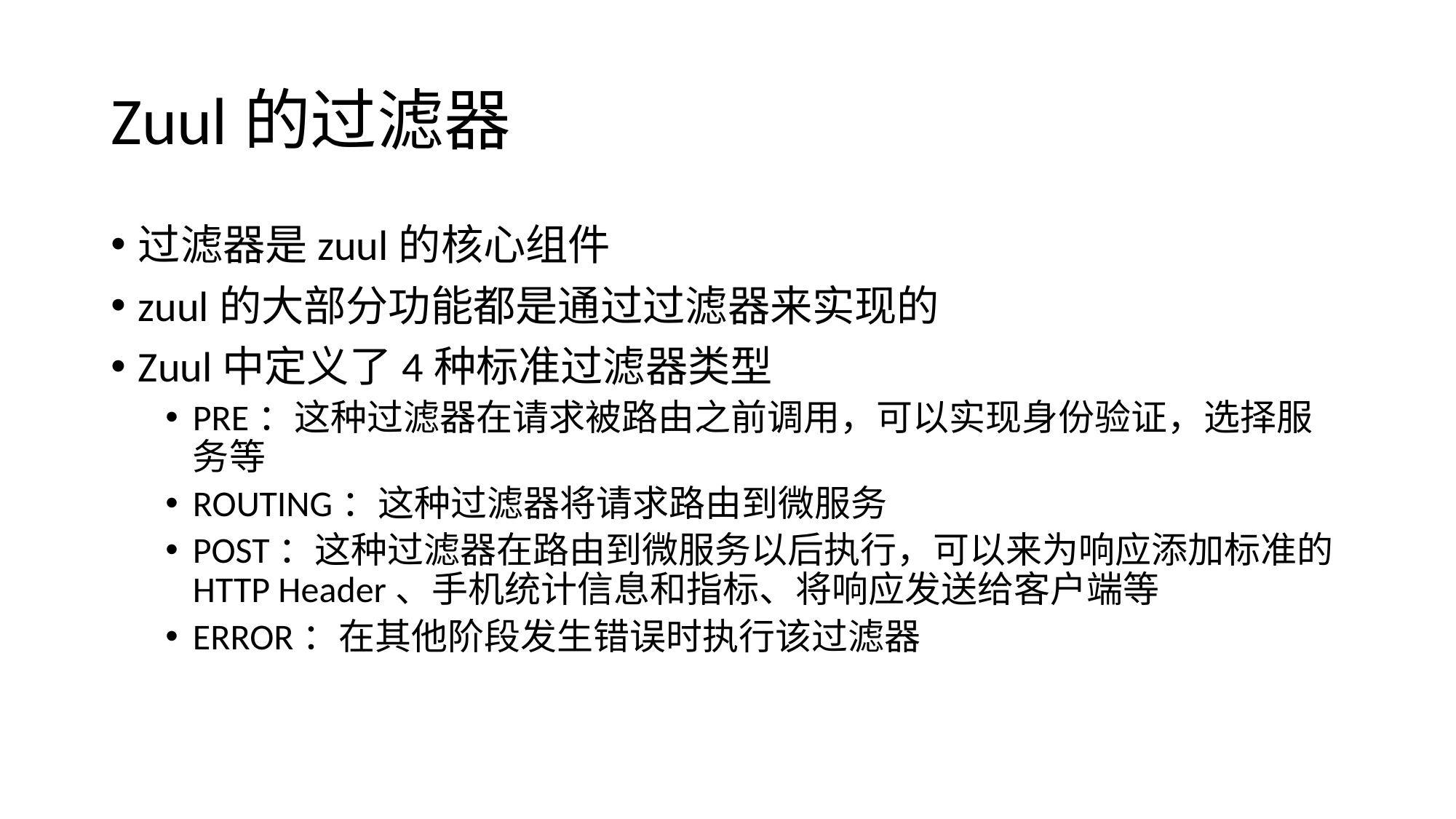

# Zuul的过滤器
过滤器是zuul的核心组件
zuul的大部分功能都是通过过滤器来实现的
Zuul中定义了4种标准过滤器类型
PRE：这种过滤器在请求被路由之前调用，可以实现身份验证，选择服务等
ROUTING：这种过滤器将请求路由到微服务
POST：这种过滤器在路由到微服务以后执行，可以来为响应添加标准的HTTP Header、手机统计信息和指标、将响应发送给客户端等
ERROR：在其他阶段发生错误时执行该过滤器